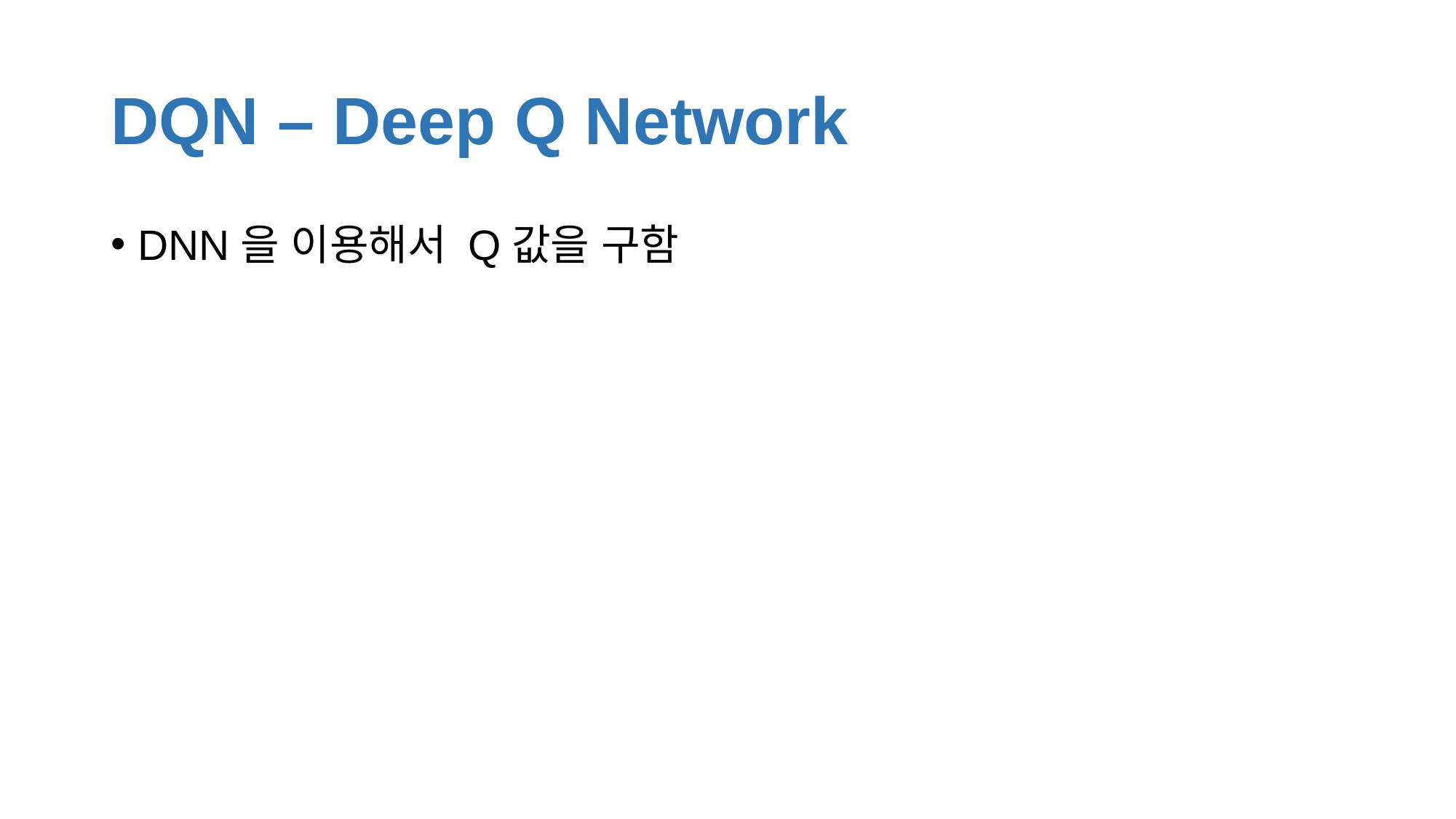

# DQN – Deep Q Network
DNN을 이용해서 Q값을 구함